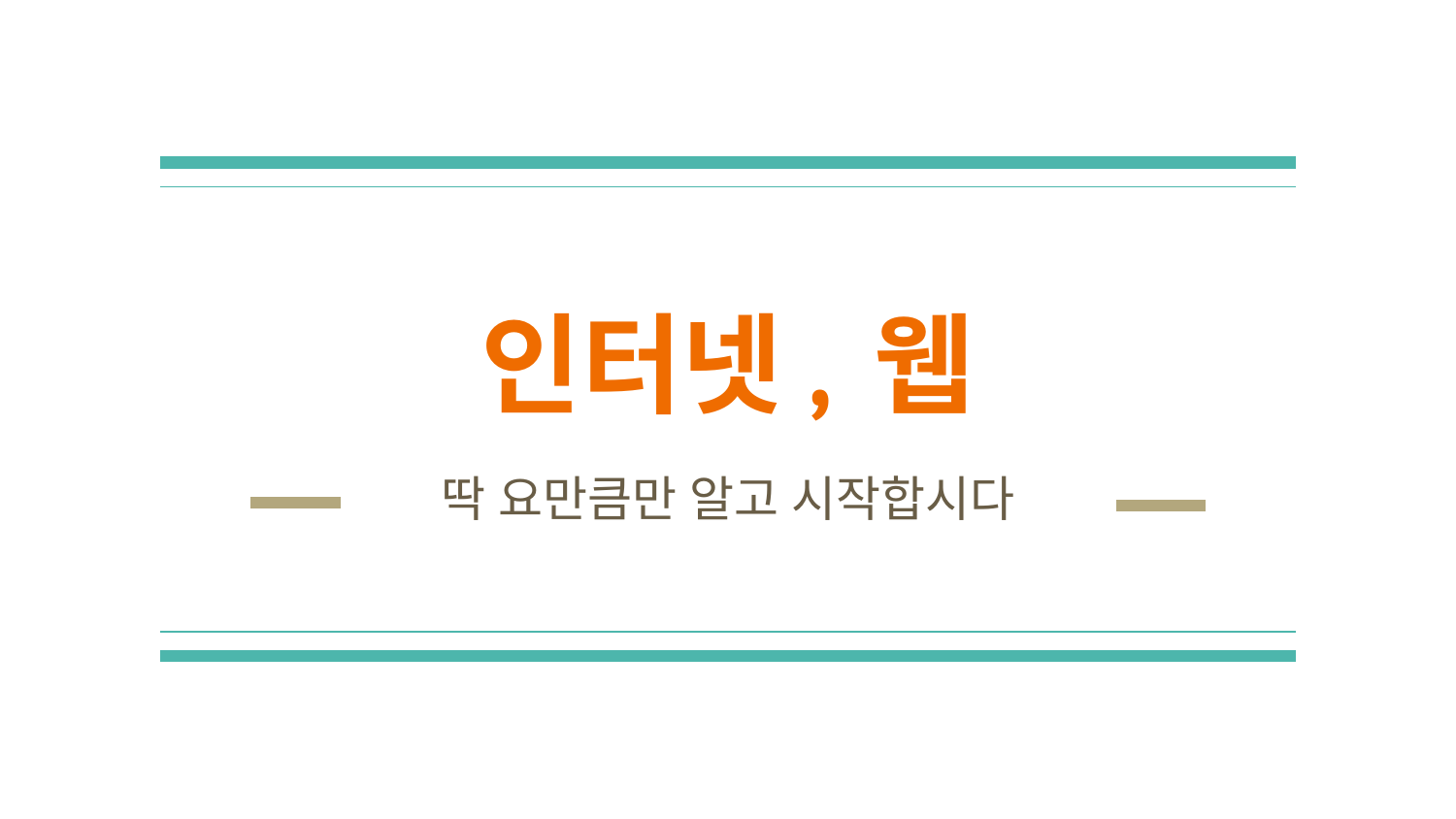

# 인터넷, 웹
딱 요만큼만 알고 시작합시다